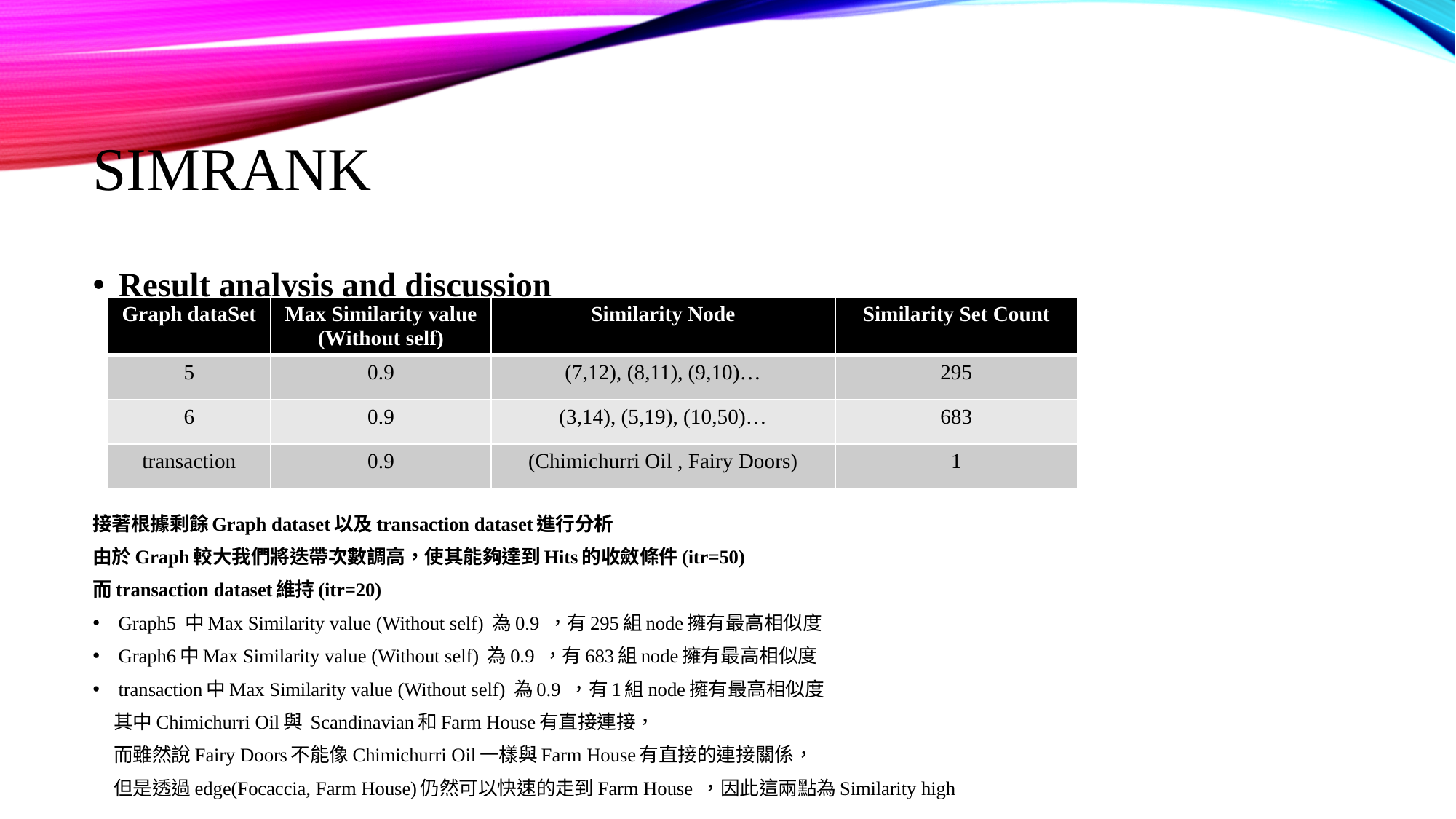

# SimRank

Result analysis and discussion

接著根據剩餘Graph dataset以及transaction dataset進行分析
由於Graph較大我們將迭帶次數調高，使其能夠達到Hits的收斂條件(itr=50)
而transaction dataset維持(itr=20)
Graph5 中Max Similarity value (Without self) 為0.9 ，有295組node擁有最高相似度
Graph6中Max Similarity value (Without self) 為0.9 ，有683組node擁有最高相似度
transaction中Max Similarity value (Without self) 為0.9 ，有1組node擁有最高相似度
    其中Chimichurri Oil與 Scandinavian和Farm House有直接連接，
    而雖然說Fairy Doors不能像Chimichurri Oil一樣與Farm House有直接的連接關係，
    但是透過edge(Focaccia, Farm House)仍然可以快速的走到Farm House ，因此這兩點為Similarity high

| Graph dataSet | Max Similarity value (Without self) | Similarity Node | Similarity Set Count |
| --- | --- | --- | --- |
| 5 | 0.9 | (7,12), (8,11), (9,10)… | 295 |
| 6 | 0.9 | (3,14), (5,19), (10,50)… | 683 |
| transaction | 0.9 | (Chimichurri Oil , Fairy Doors) | 1 |